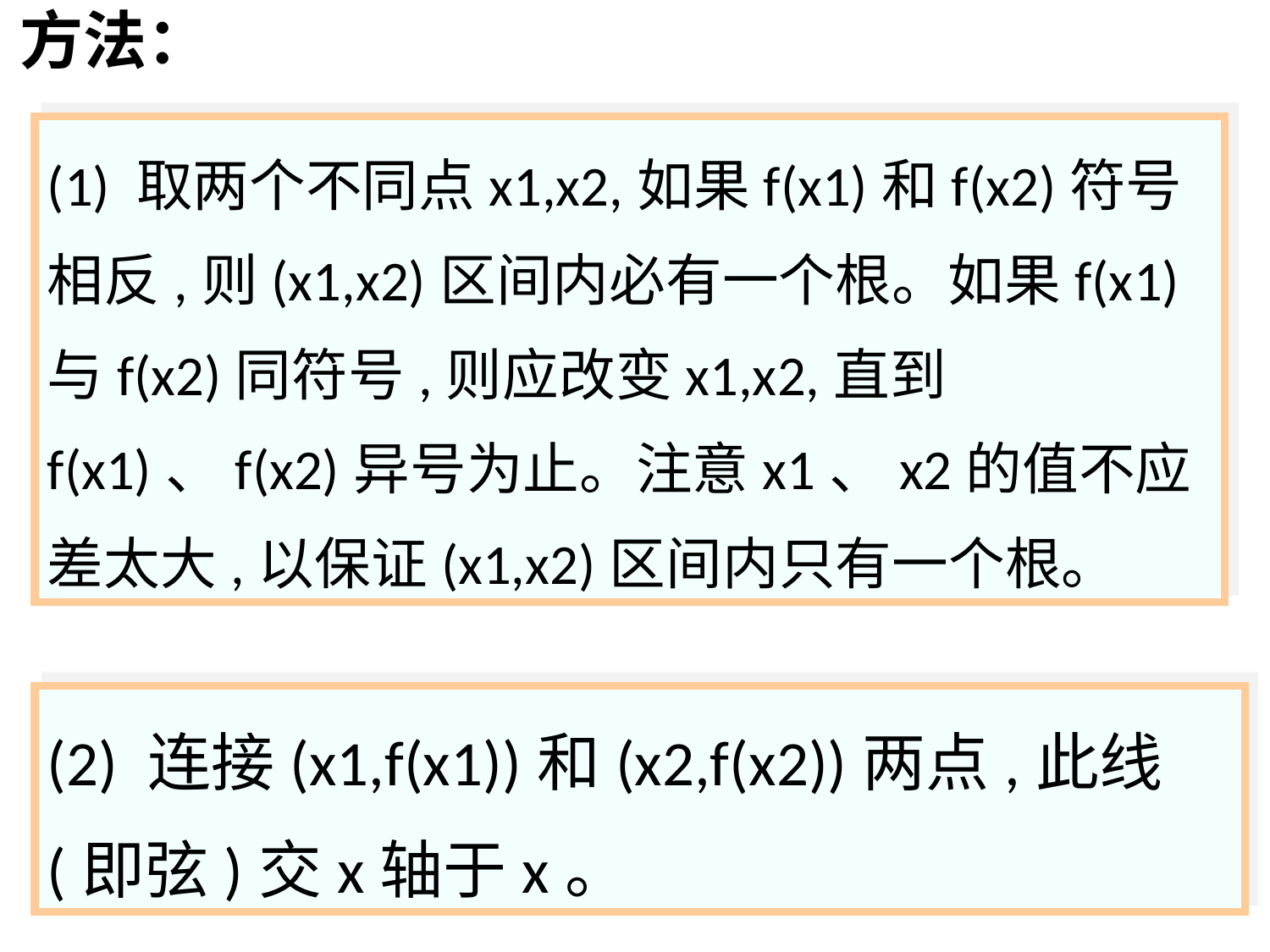

方法：
(1) 取两个不同点x1,x2,如果f(x1)和f(x2)符号相反,则(x1,x2)区间内必有一个根。如果f(x1)与f(x2)同符号,则应改变x1,x2,直到f(x1)、f(x2)异号为止。注意x1、x2的值不应差太大,以保证(x1,x2)区间内只有一个根。
(2) 连接(x1,f(x1))和(x2,f(x2))两点,此线(即弦)交x轴于x。
47